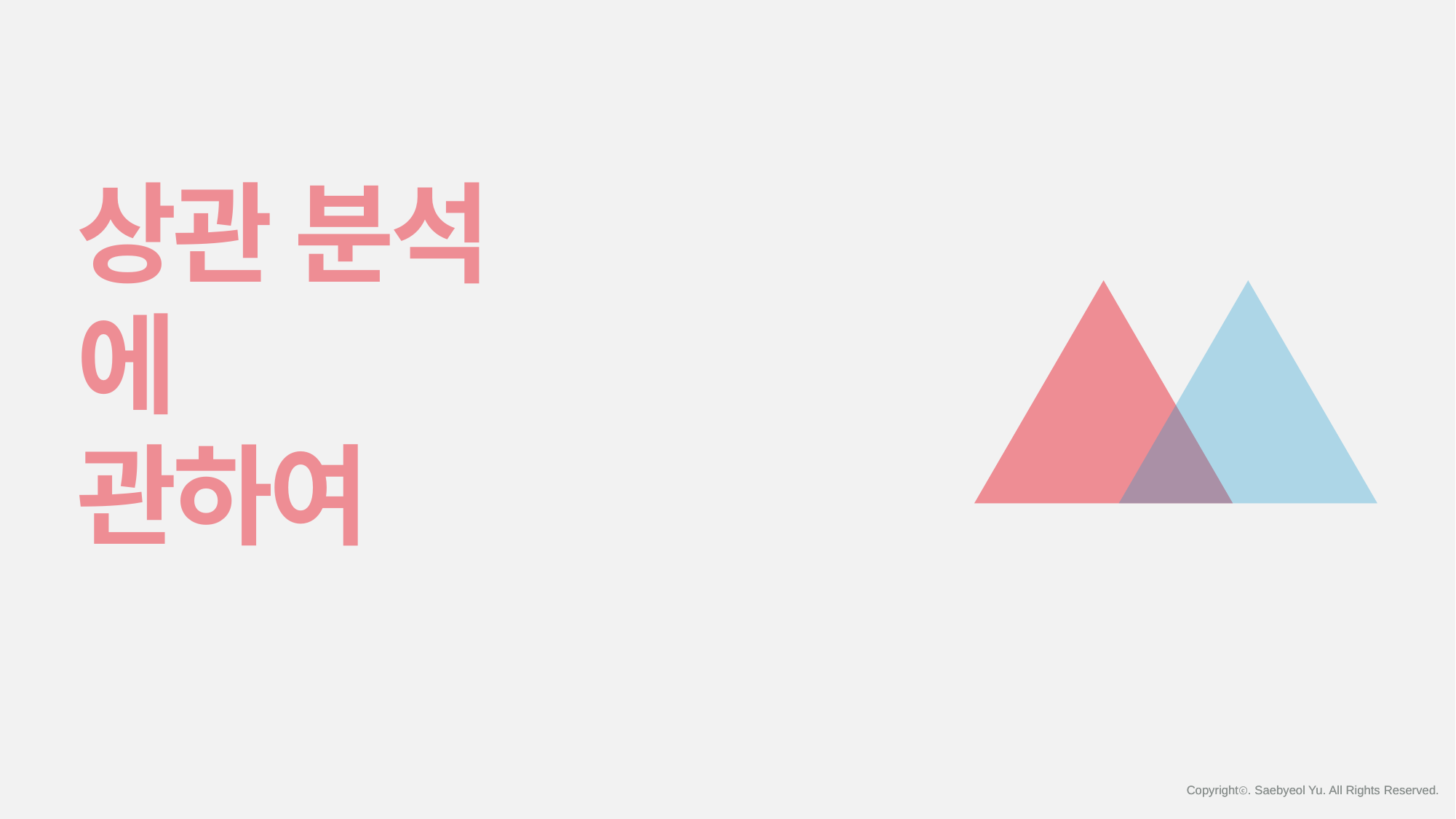

상관 분석
에
관하여

Copyrightⓒ. Saebyeol Yu. All Rights Reserved.